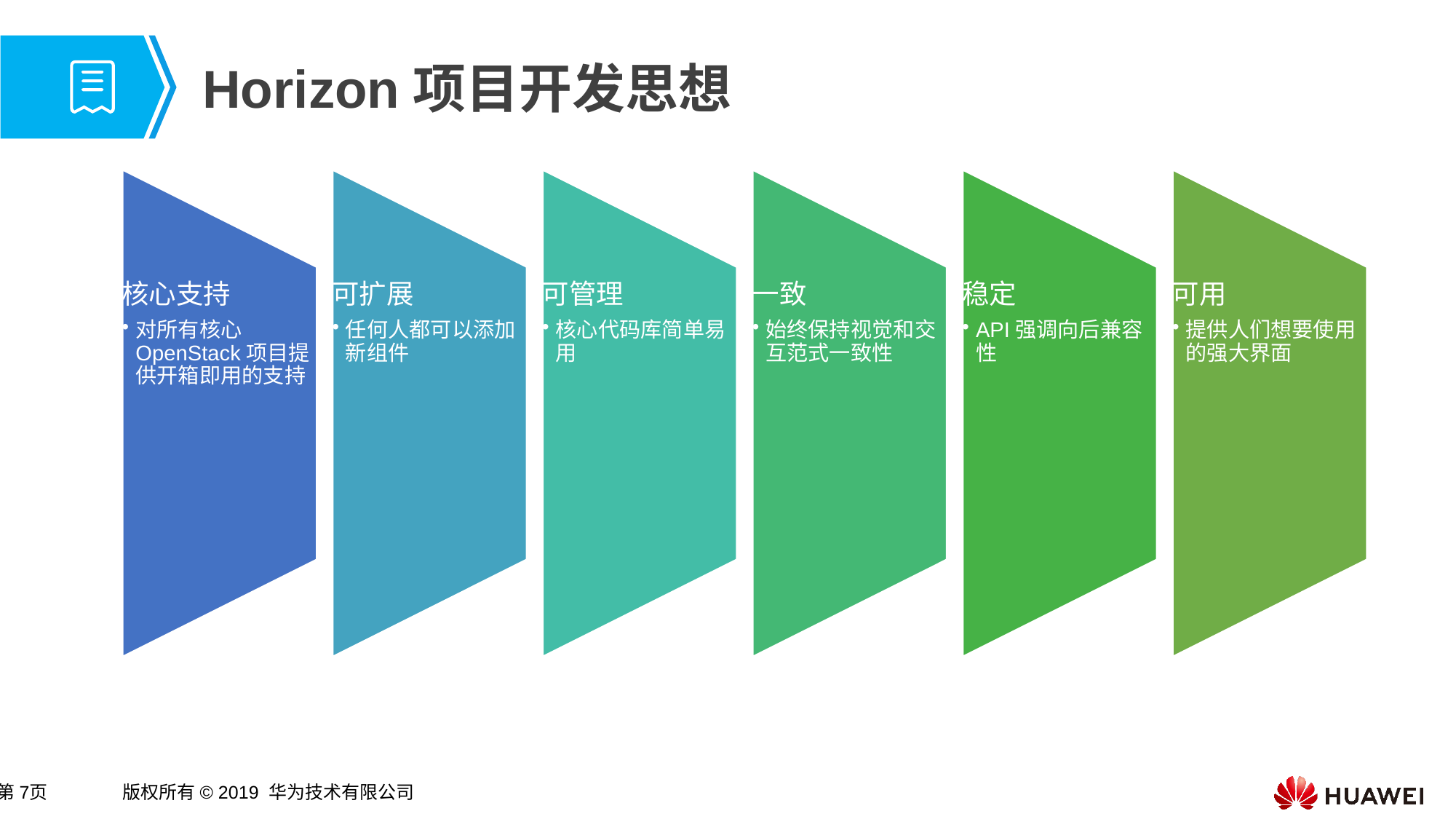

# Horizon项目开发思想
核心支持
对所有核心OpenStack项目提供开箱即用的支持
可扩展
任何人都可以添加新组件
可管理
核心代码库简单易用
一致
始终保持视觉和交互范式一致性
稳定
API强调向后兼容性
可用
提供人们想要使用的强大界面